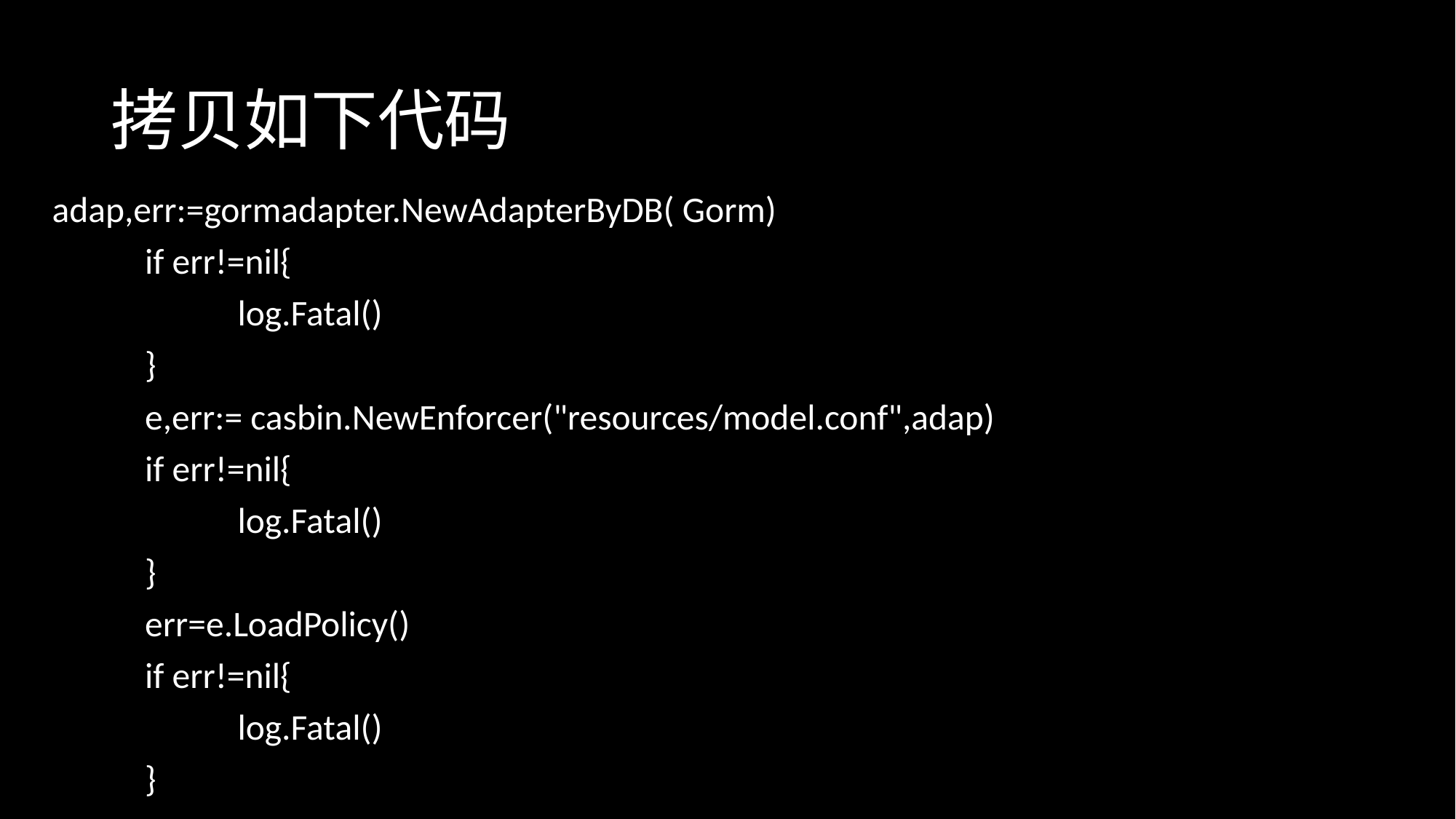

# 拷贝如下代码
adap,err:=gormadapter.NewAdapterByDB( Gorm)
	if err!=nil{
		log.Fatal()
	}
	e,err:= casbin.NewEnforcer("resources/model.conf",adap)
	if err!=nil{
		log.Fatal()
	}
	err=e.LoadPolicy()
	if err!=nil{
		log.Fatal()
	}